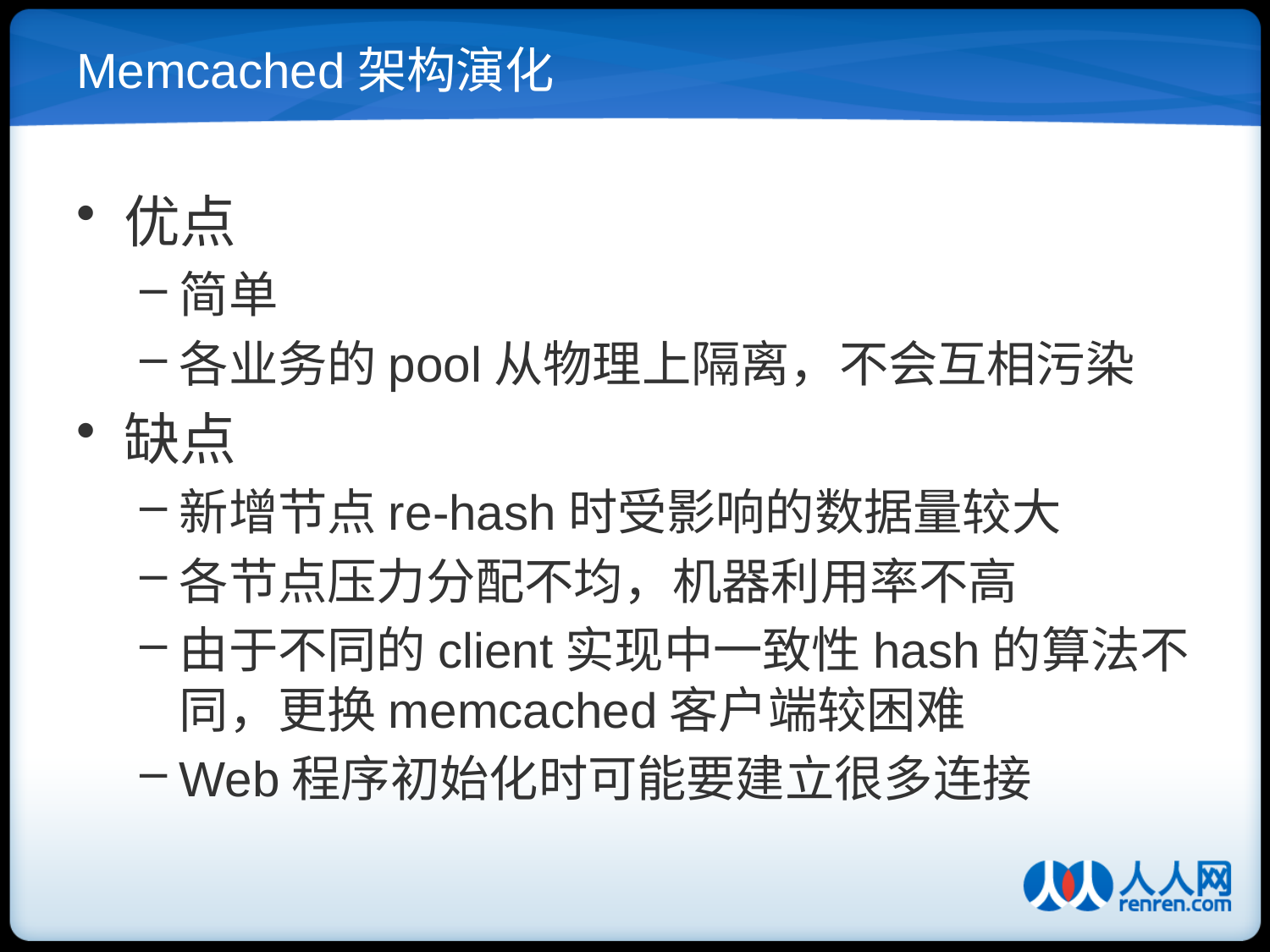

# Memcached架构演化
优点
简单
各业务的pool从物理上隔离，不会互相污染
缺点
新增节点re-hash时受影响的数据量较大
各节点压力分配不均，机器利用率不高
由于不同的client实现中一致性hash的算法不同，更换memcached客户端较困难
Web程序初始化时可能要建立很多连接